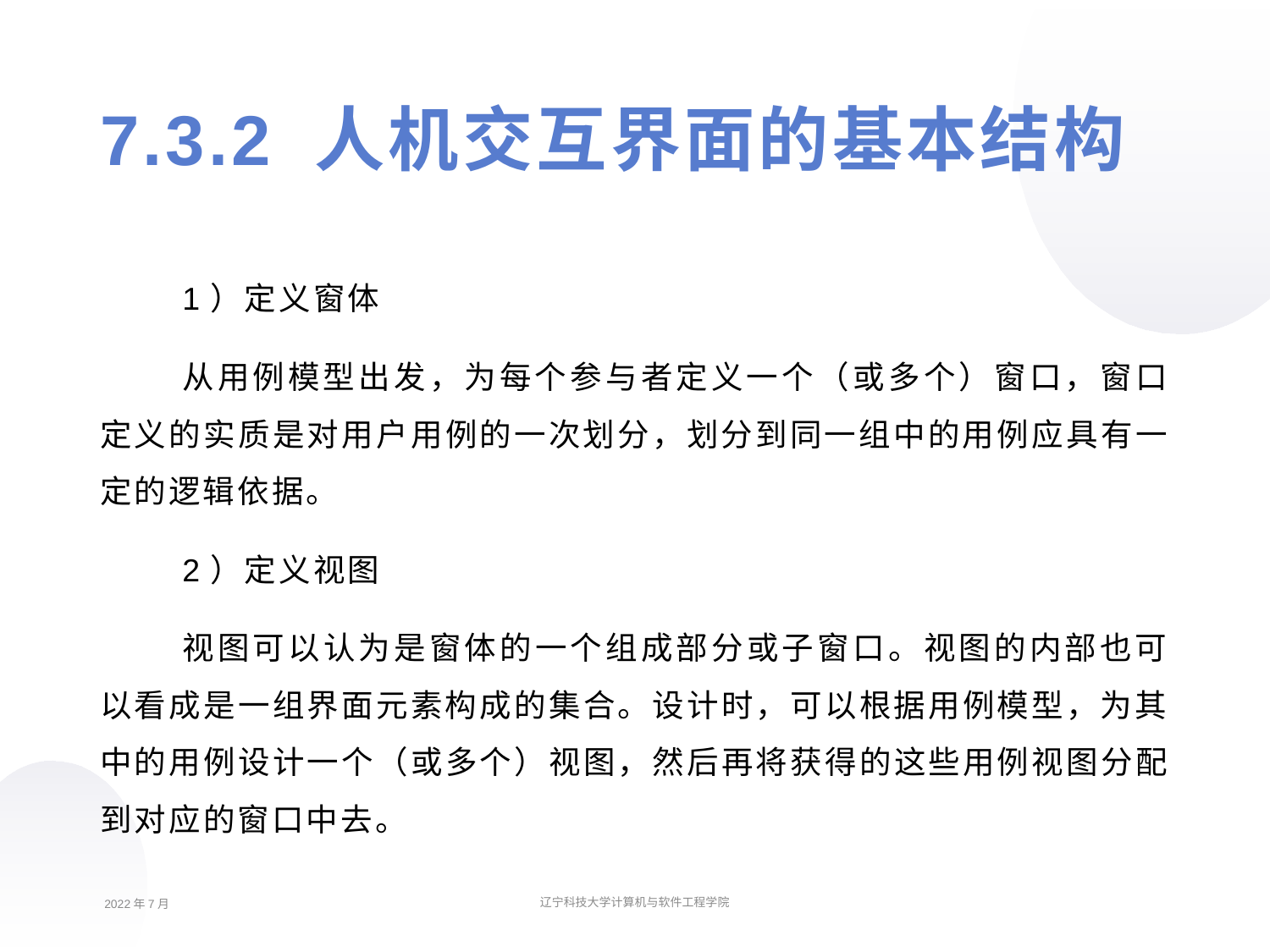

7.3.2 人机交互界面的基本结构
1）定义窗体
从用例模型出发，为每个参与者定义一个（或多个）窗口，窗口定义的实质是对用户用例的一次划分，划分到同一组中的用例应具有一定的逻辑依据。
2）定义视图
视图可以认为是窗体的一个组成部分或子窗口。视图的内部也可以看成是一组界面元素构成的集合。设计时，可以根据用例模型，为其中的用例设计一个（或多个）视图，然后再将获得的这些用例视图分配到对应的窗口中去。

2022年7月
辽宁科技大学计算机与软件工程学院
62